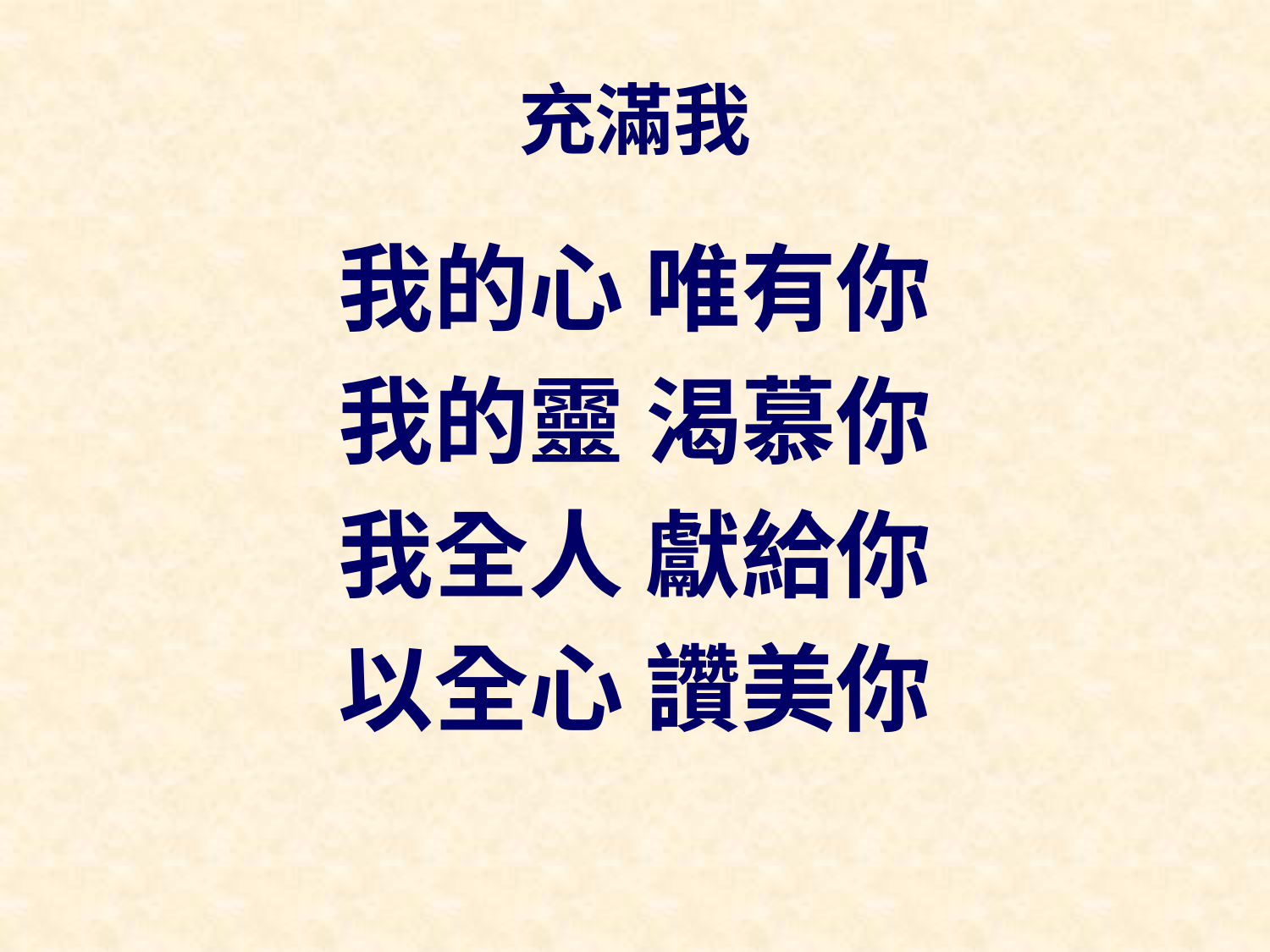

# 充滿我
我的心 唯有你
我的靈 渴慕你
我全人 獻給你
以全心 讚美你